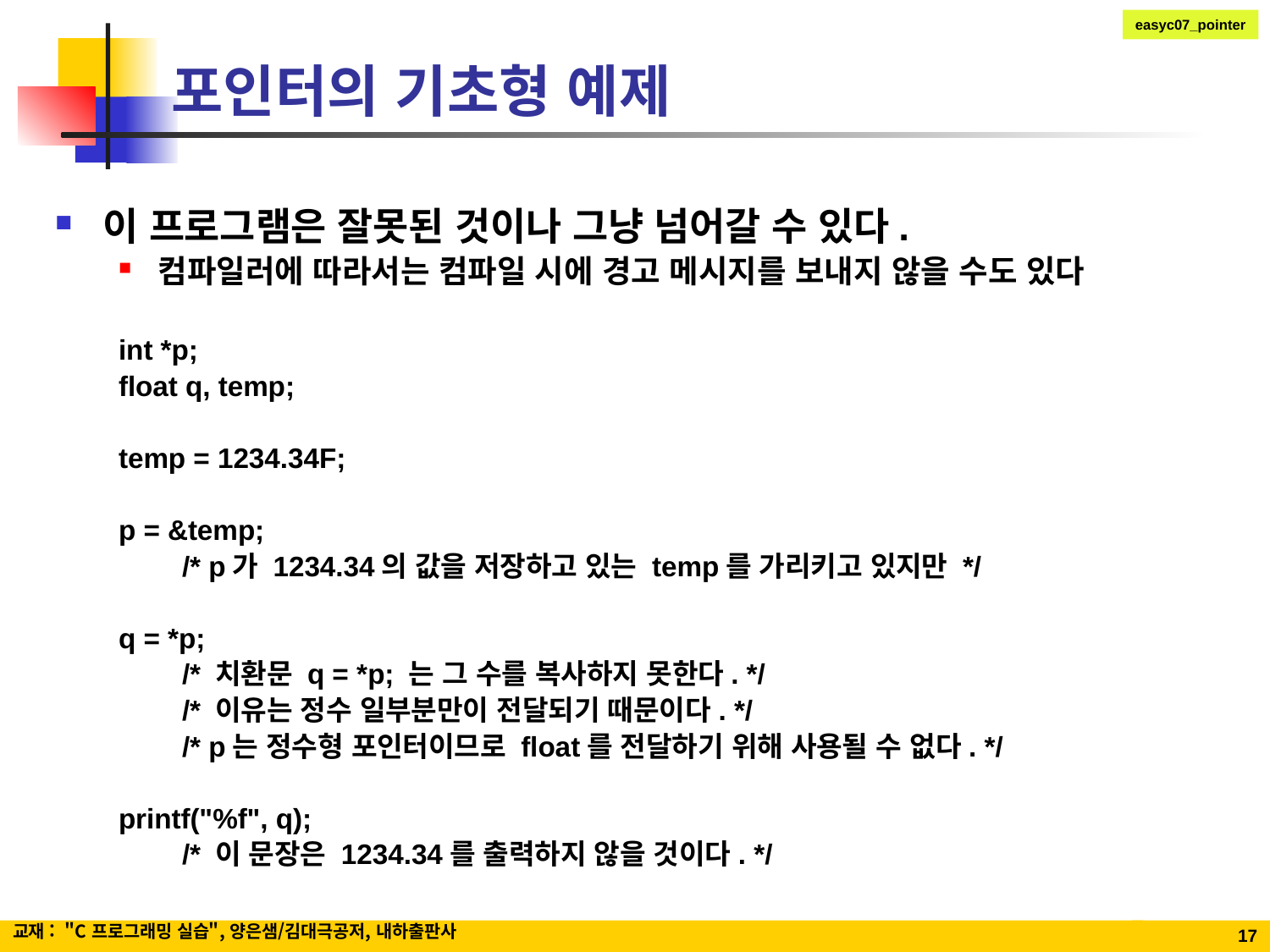

# 포인터의 기초형 예제
이 프로그램은 잘못된 것이나 그냥 넘어갈 수 있다.
컴파일러에 따라서는 컴파일 시에 경고 메시지를 보내지 않을 수도 있다

int *p;
float q, temp;

temp = 1234.34F;

p = &temp;
/* p가 1234.34의 값을 저장하고 있는 temp를 가리키고 있지만 */

q = *p;
/* 치환문 q = *p; 는 그 수를 복사하지 못한다. */
/* 이유는 정수 일부분만이 전달되기 때문이다. */
/* p는 정수형 포인터이므로 float를 전달하기 위해 사용될 수 없다. */

printf("%f", q);
/* 이 문장은 1234.34를 출력하지 않을 것이다. */
교재 :  "C 프로그래밍 실습", 양은샘/김대극공저, 내하출판사
17